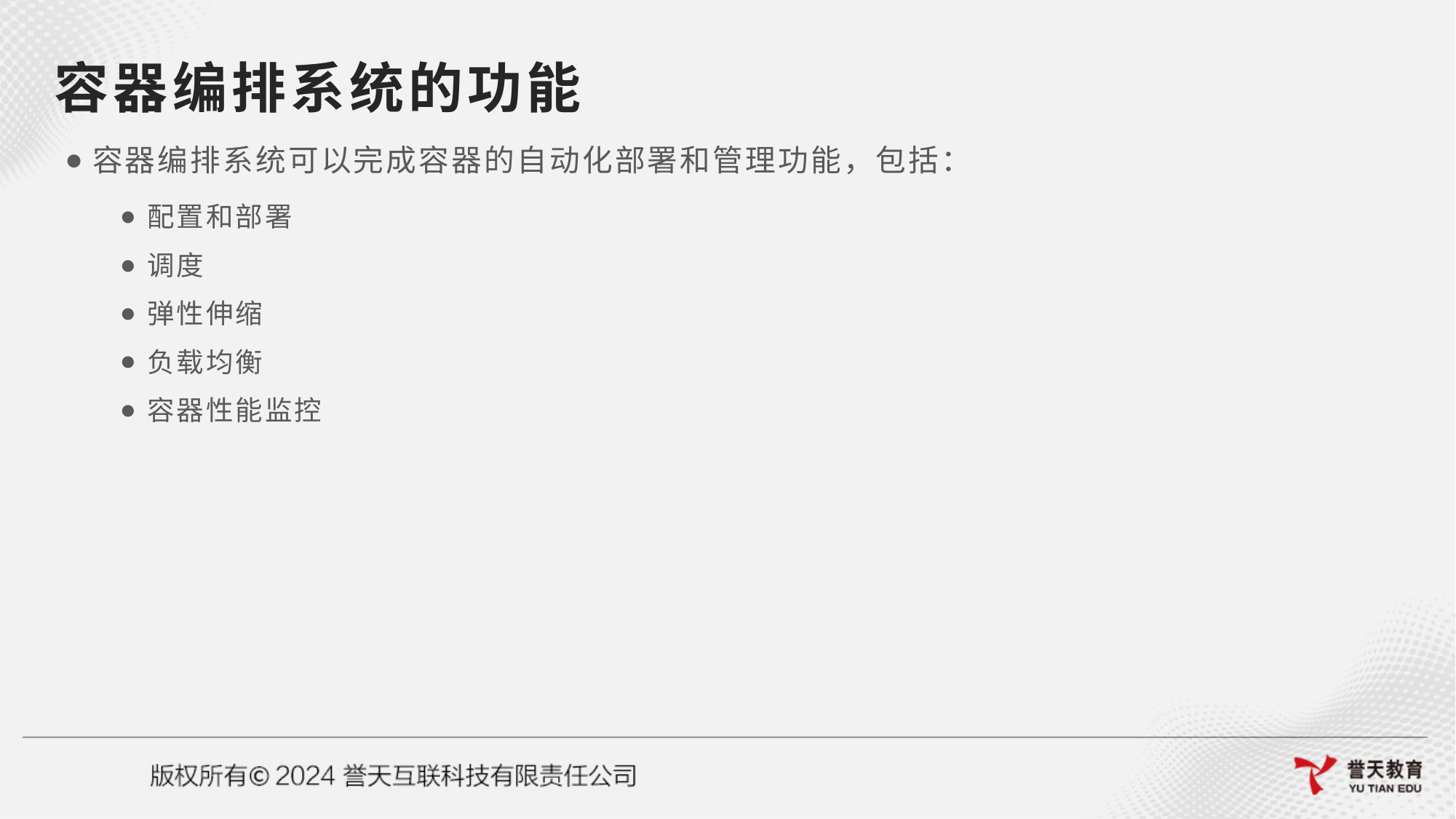

# 容器编排系统的功能
容器编排系统可以完成容器的自动化部署和管理功能，包括：
配置和部署
调度
弹性伸缩
负载均衡
容器性能监控